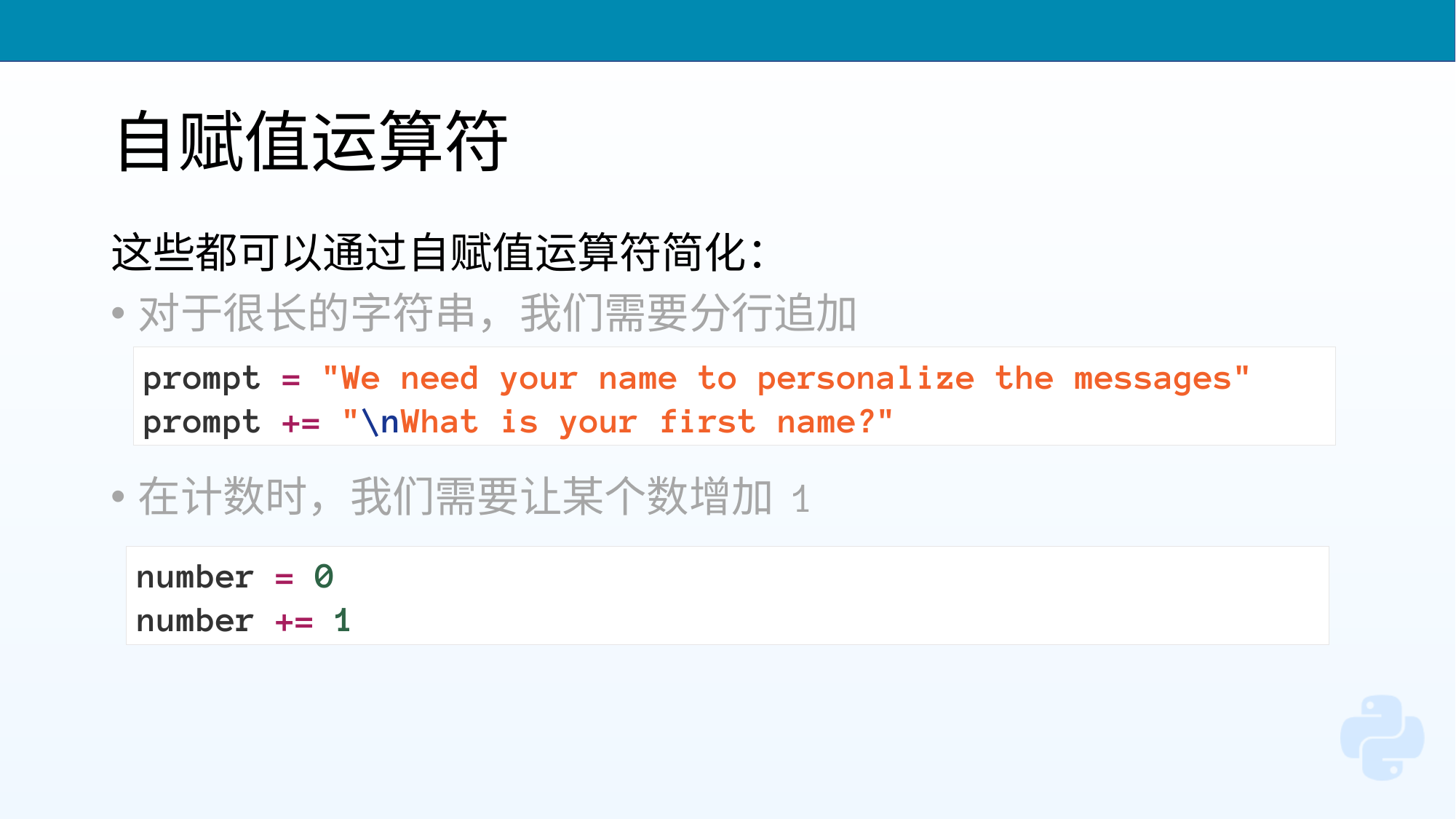

# 自赋值运算符
这些都可以通过自赋值运算符简化：
对于很长的字符串，我们需要分行追加

在计数时，我们需要让某个数增加 1
prompt = "We need your name to personalize the messages"
prompt += "\nWhat is your first name?"
number = 0
number += 1